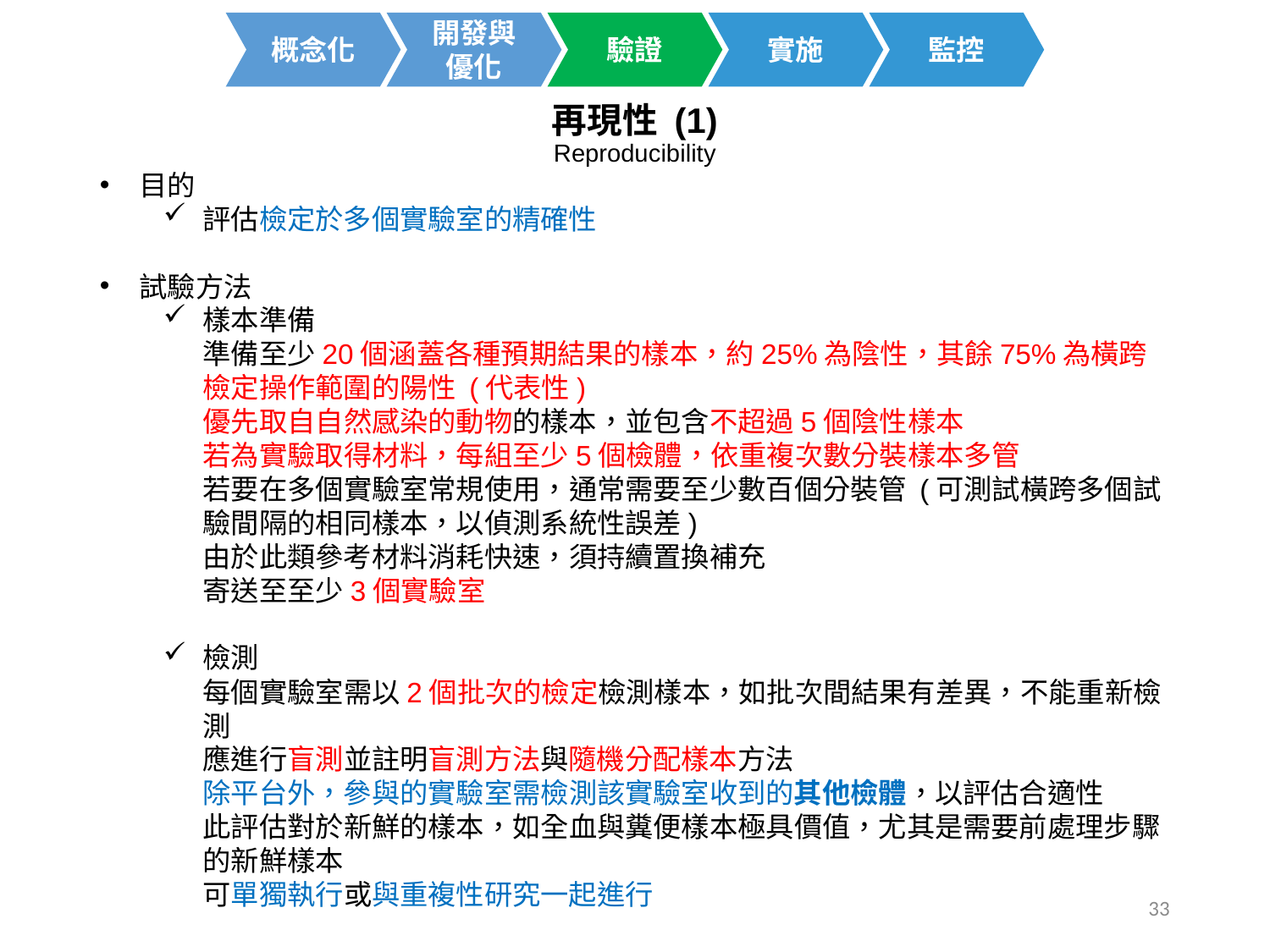

開發與
優化

概念化
驗證
實施
監控
再現性 (1)
Reproducibility
目的
評估檢定於多個實驗室的精確性

試驗方法
樣本準備
準備至少20個涵蓋各種預期結果的樣本，約25%為陰性，其餘75%為橫跨檢定操作範圍的陽性 (代表性)
優先取自自然感染的動物的樣本，並包含不超過5個陰性樣本
若為實驗取得材料，每組至少5個檢體，依重複次數分裝樣本多管
若要在多個實驗室常規使用，通常需要至少數百個分裝管 (可測試橫跨多個試驗間隔的相同樣本，以偵測系統性誤差)
由於此類參考材料消耗快速，須持續置換補充
寄送至至少3個實驗室

檢測
每個實驗室需以2個批次的檢定檢測樣本，如批次間結果有差異，不能重新檢測
應進行盲測並註明盲測方法與隨機分配樣本方法
除平台外，參與的實驗室需檢測該實驗室收到的其他檢體，以評估合適性
此評估對於新鮮的樣本，如全血與糞便樣本極具價值，尤其是需要前處理步驟的新鮮樣本
可單獨執行或與重複性研究一起進行
33